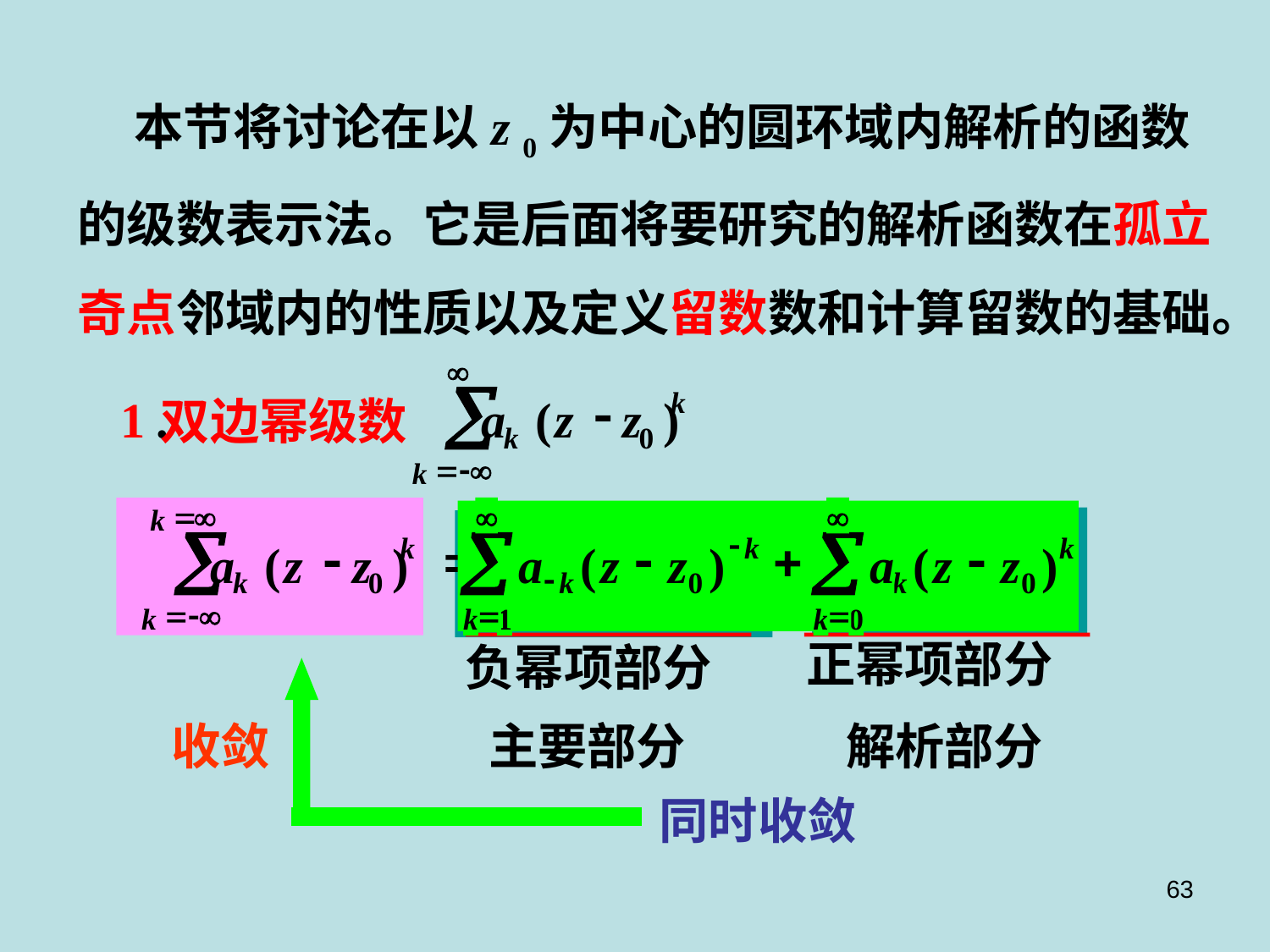

本节将讨论在以z 0为中心的圆环域内解析的函数的级数表示法。它是后面将要研究的解析函数在孤立奇点邻域内的性质以及定义留数数和计算留数的基础。
∞

∑
−
k
1
.
a
(
z
z
)
双边幂级数
k
0
=
−∞
k
=
∞

k
∑
−
=
k
a
(
z
z
)
k
0
=
−∞
k
∞
∞

∑
∑
−
−
+
−
k
k
a
(
z
z
)
a
(
z
z
)
−
k
0
k
0
=
=
k
1
k
0

正幂项部分
负幂项部分

收敛
主要部分
解析部分
同时收敛
63